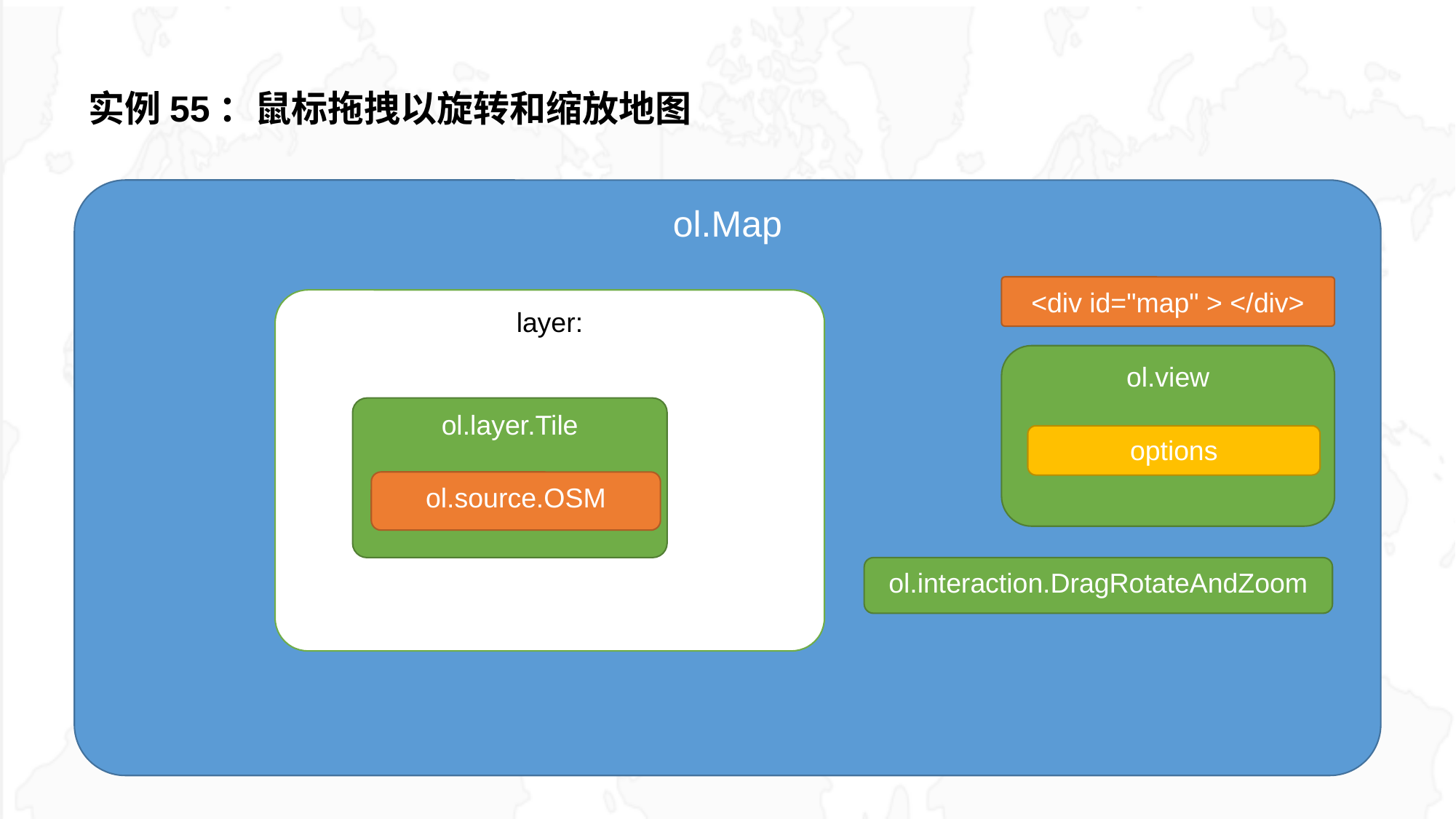

# 实例55：鼠标拖拽以旋转和缩放地图
ol.Map
<div id="map" > </div>
layer:
ol.view
ol.layer.Tile
options
ol.source.OSM
ol.interaction.DragRotateAndZoom